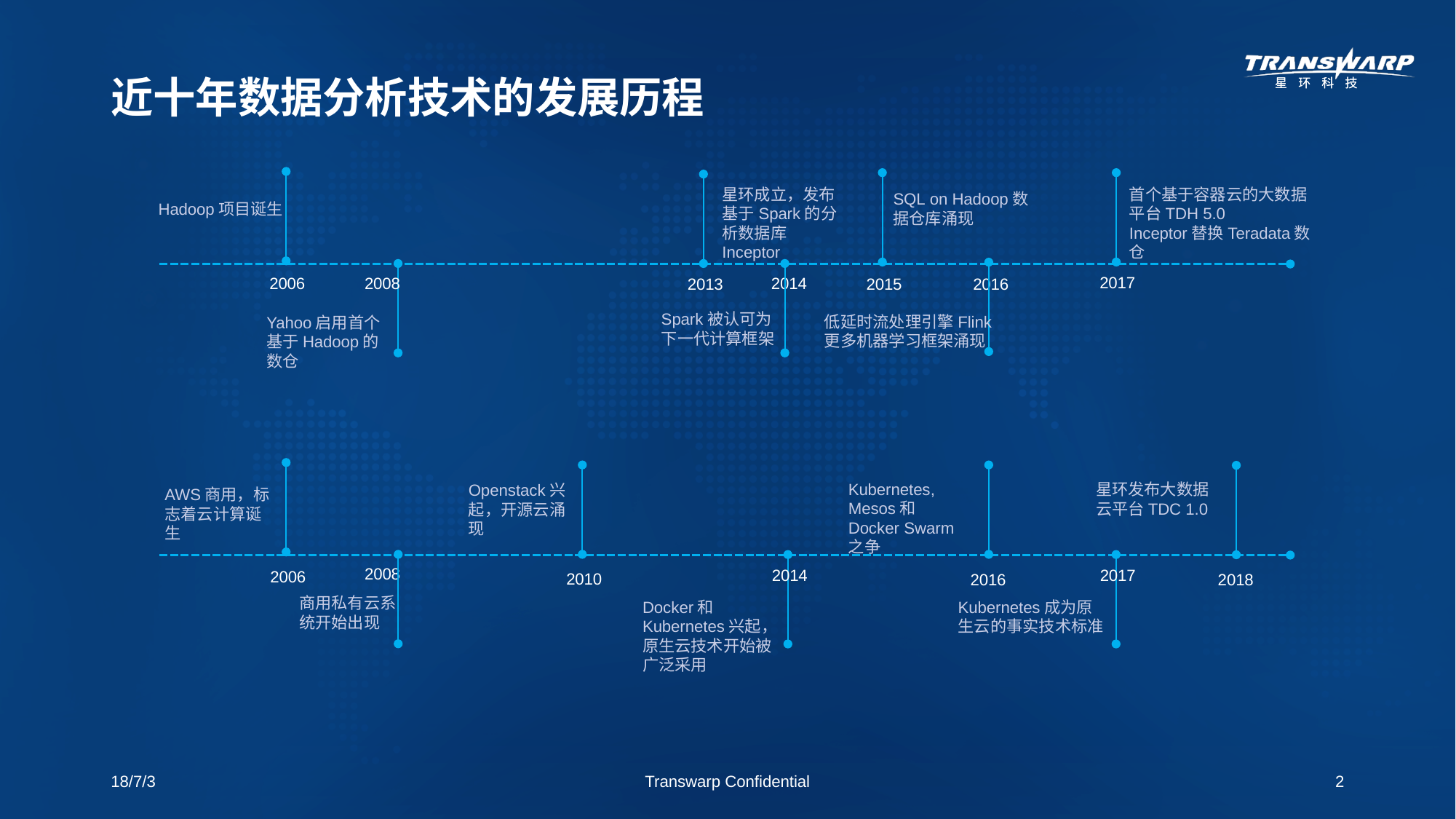

# 近十年数据分析技术的发展历程
星环成立，发布基于Spark的分析数据库Inceptor
首个基于容器云的大数据平台TDH 5.0
Inceptor替换Teradata数仓
SQL on Hadoop数据仓库涌现
Hadoop项目诞生
2017
2008
2014
2006
2016
2013
2015
Spark被认可为下一代计算框架
低延时流处理引擎Flink
更多机器学习框架涌现
Yahoo启用首个基于Hadoop的数仓
Kubernetes, Mesos和Docker Swarm之争
星环发布大数据云平台TDC 1.0
Openstack兴起，开源云涌现
AWS商用，标志着云计算诞生
2008
2014
2017
2006
2010
2016
2018
商用私有云系统开始出现
Kubernetes成为原生云的事实技术标准
Docker和Kubernetes兴起，原生云技术开始被广泛采用
18/7/3
Transwarp Confidential
2